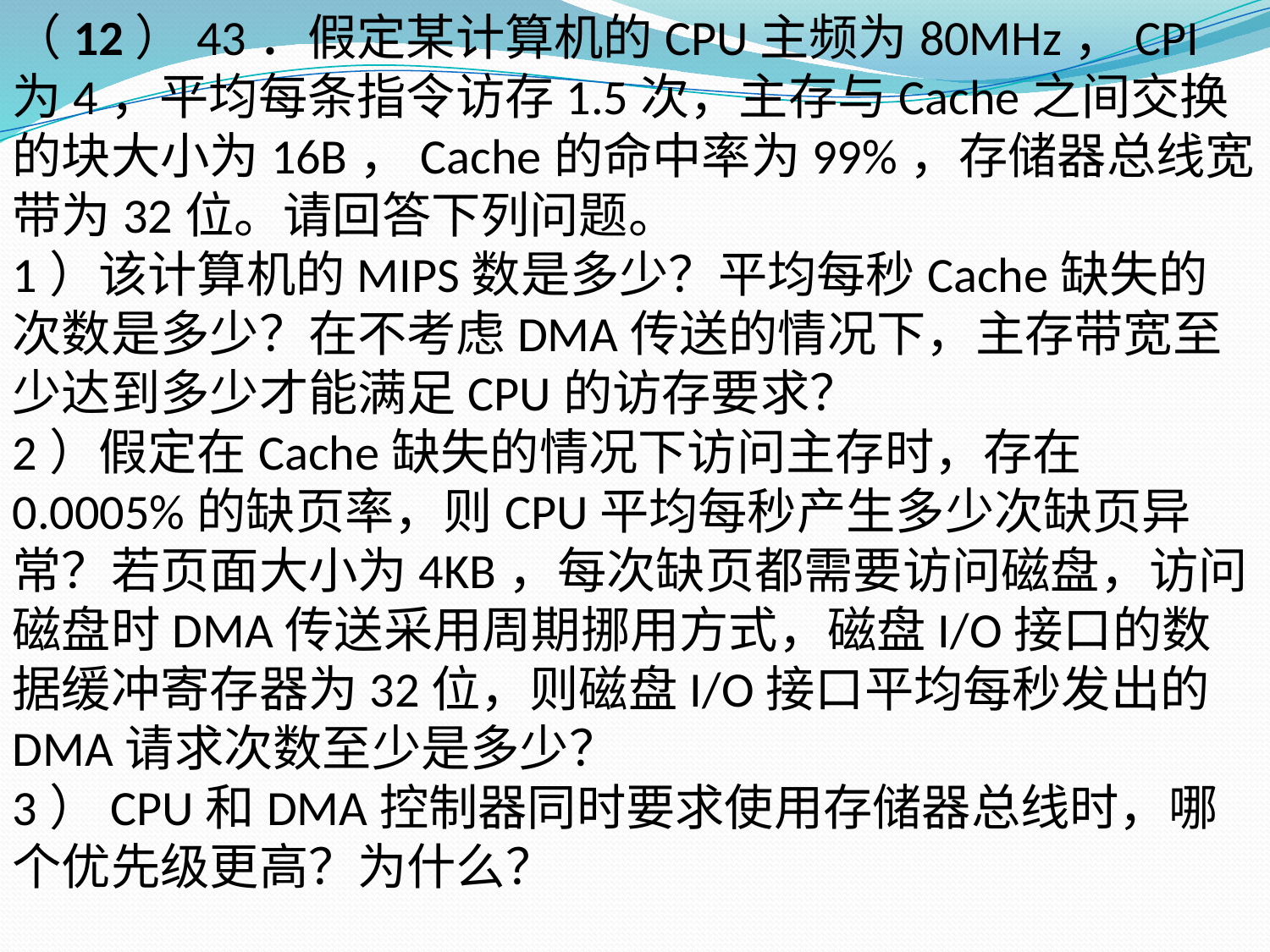

（12）43．假定某计算机的CPU主频为80MHz，CPI为4，平均每条指令访存1.5次，主存与Cache之间交换的块大小为16B，Cache的命中率为99%，存储器总线宽带为32位。请回答下列问题。
1）该计算机的MIPS数是多少？平均每秒Cache缺失的次数是多少？在不考虑DMA传送的情况下，主存带宽至少达到多少才能满足CPU的访存要求？
2）假定在Cache缺失的情况下访问主存时，存在0.0005%的缺页率，则CPU平均每秒产生多少次缺页异常？若页面大小为4KB，每次缺页都需要访问磁盘，访问磁盘时DMA传送采用周期挪用方式，磁盘I/O接口的数据缓冲寄存器为32位，则磁盘I/O接口平均每秒发出的DMA请求次数至少是多少？
3）CPU和DMA控制器同时要求使用存储器总线时，哪个优先级更高？为什么？